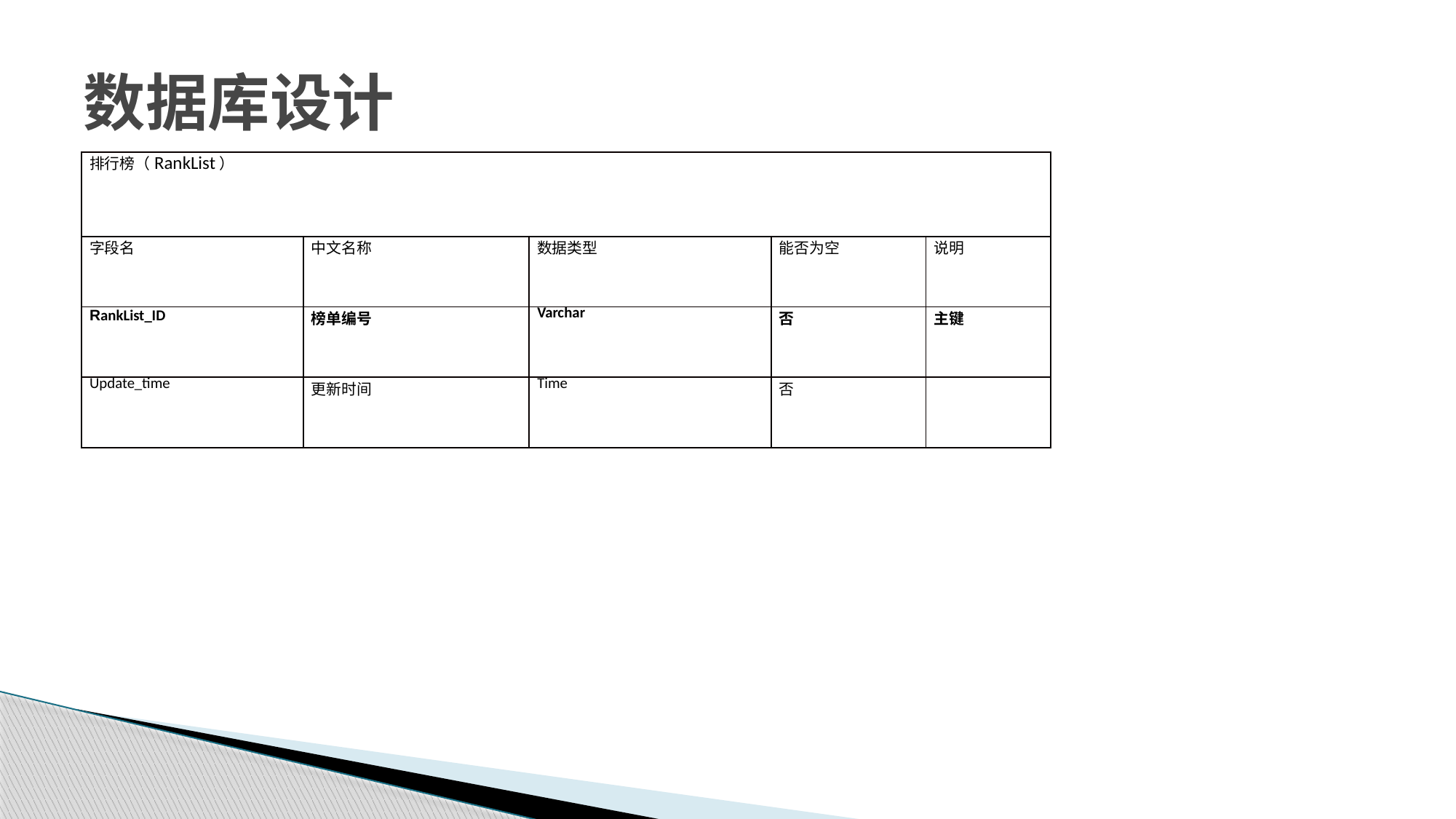

# 数据库设计
| 排行榜（RankList） |  |  |  |  |
| --- | --- | --- | --- | --- |
| 字段名 | 中文名称 | 数据类型 | 能否为空 | 说明 |
| RankList\_ID | 榜单编号 | Varchar | 否 | 主键 |
| Update\_time | 更新时间 | Time | 否 |  |